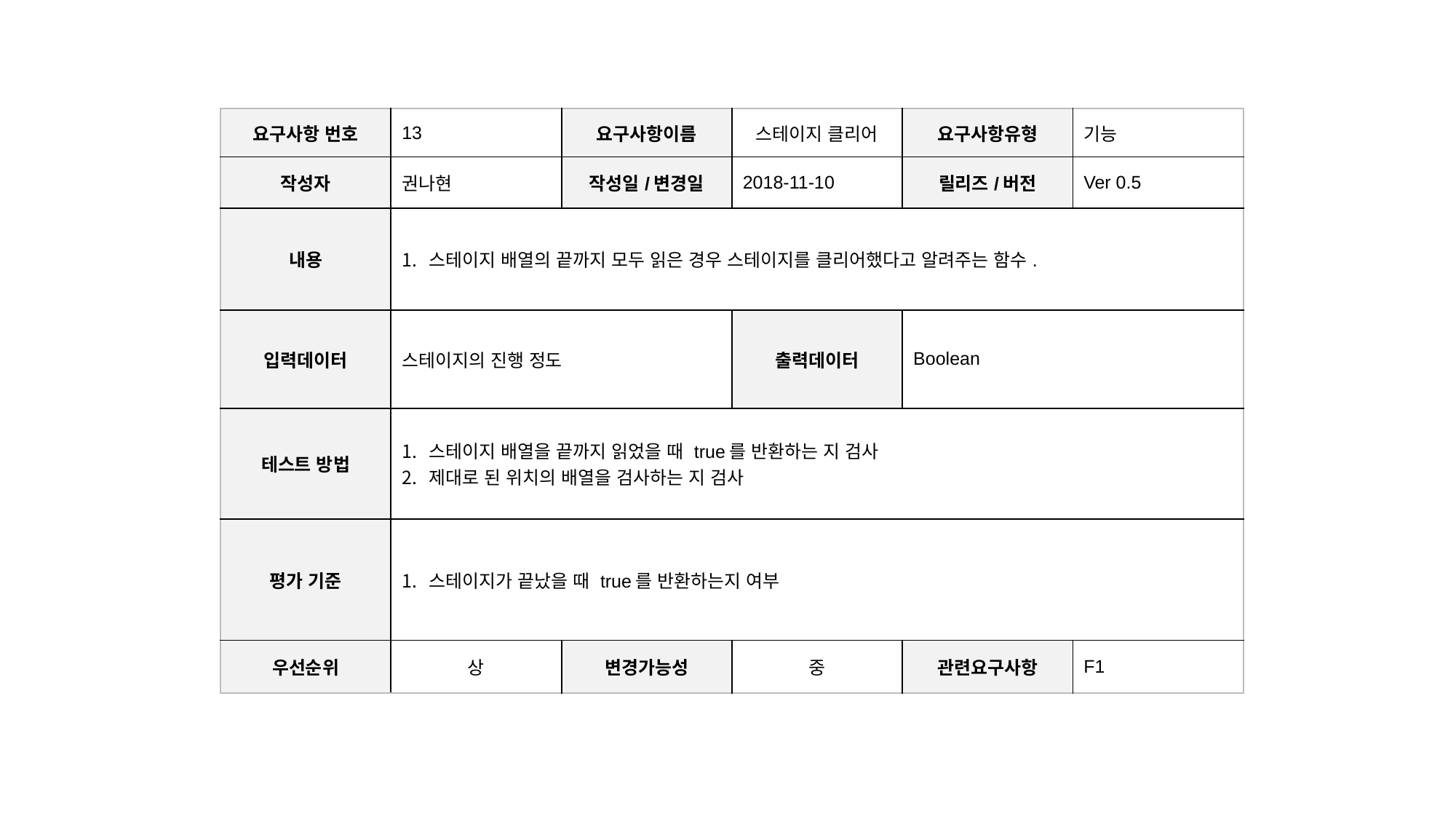

| 요구사항 번호 | 13 | 요구사항이름 | 스테이지 클리어 | 요구사항유형 | 기능 |
| --- | --- | --- | --- | --- | --- |
| 작성자 | 권나현 | 작성일/변경일 | 2018-11-10 | 릴리즈/버전 | Ver 0.5 |
| 내용 | 스테이지 배열의 끝까지 모두 읽은 경우 스테이지를 클리어했다고 알려주는 함수. |  |  |  |  |
| 입력데이터 | 스테이지의 진행 정도 |  | 출력데이터 | Boolean |  |
| 테스트 방법 | 스테이지 배열을 끝까지 읽었을 때 true를 반환하는 지 검사 제대로 된 위치의 배열을 검사하는 지 검사 |  |  |  |  |
| 평가 기준 | 스테이지가 끝났을 때 true를 반환하는지 여부 |  |  |  |  |
| 우선순위 | 상 | 변경가능성 | 중 | 관련요구사항 | F1 |